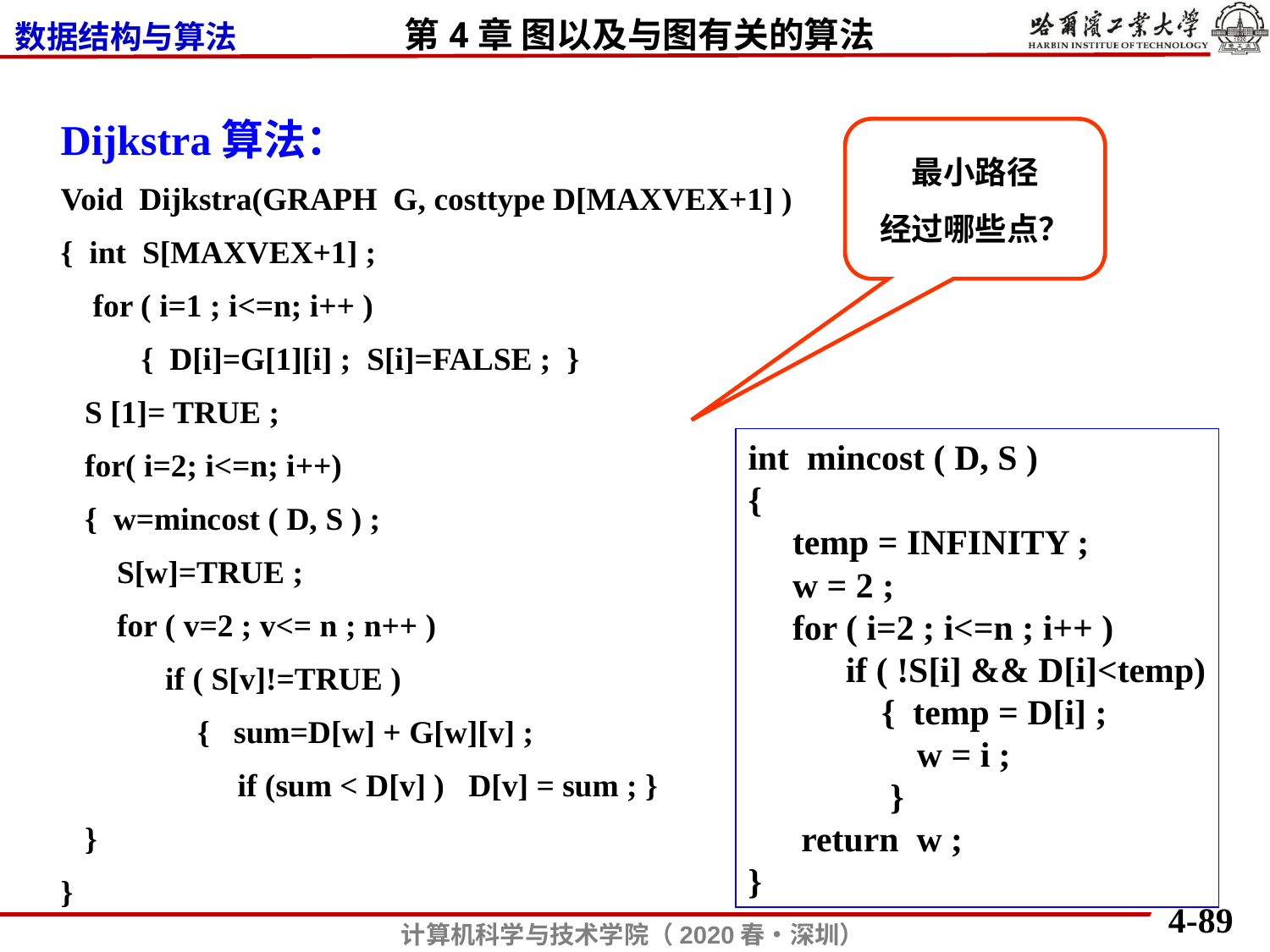

Dijkstra算法：
Void  Dijkstra(GRAPH  G, costtype D[MAXVEX+1] )
{  int  S[MAXVEX+1] ;
    for ( i=1 ; i<=n; i++ )
          {  D[i]=G[1][i] ;  S[i]=FALSE ;  }
   S [1]= TRUE ;
   for( i=2; i<=n; i++)
   {  w=mincost ( D, S ) ;
       S[w]=TRUE ;
       for ( v=2 ; v<= n ; n++ )
             if ( S[v]!=TRUE )
                 {   sum=D[w] + G[w][v] ;
                      if (sum < D[v] )   D[v] = sum ; }
   }
}
最小路径
经过哪些点？
int  mincost ( D, S )
{
     temp = INFINITY ;
     w = 2 ;
     for ( i=2 ; i<=n ; i++ )
           if ( !S[i] && D[i]<temp)
               {  temp = D[i] ;
                   w = i ;
                }
      return  w ;
}